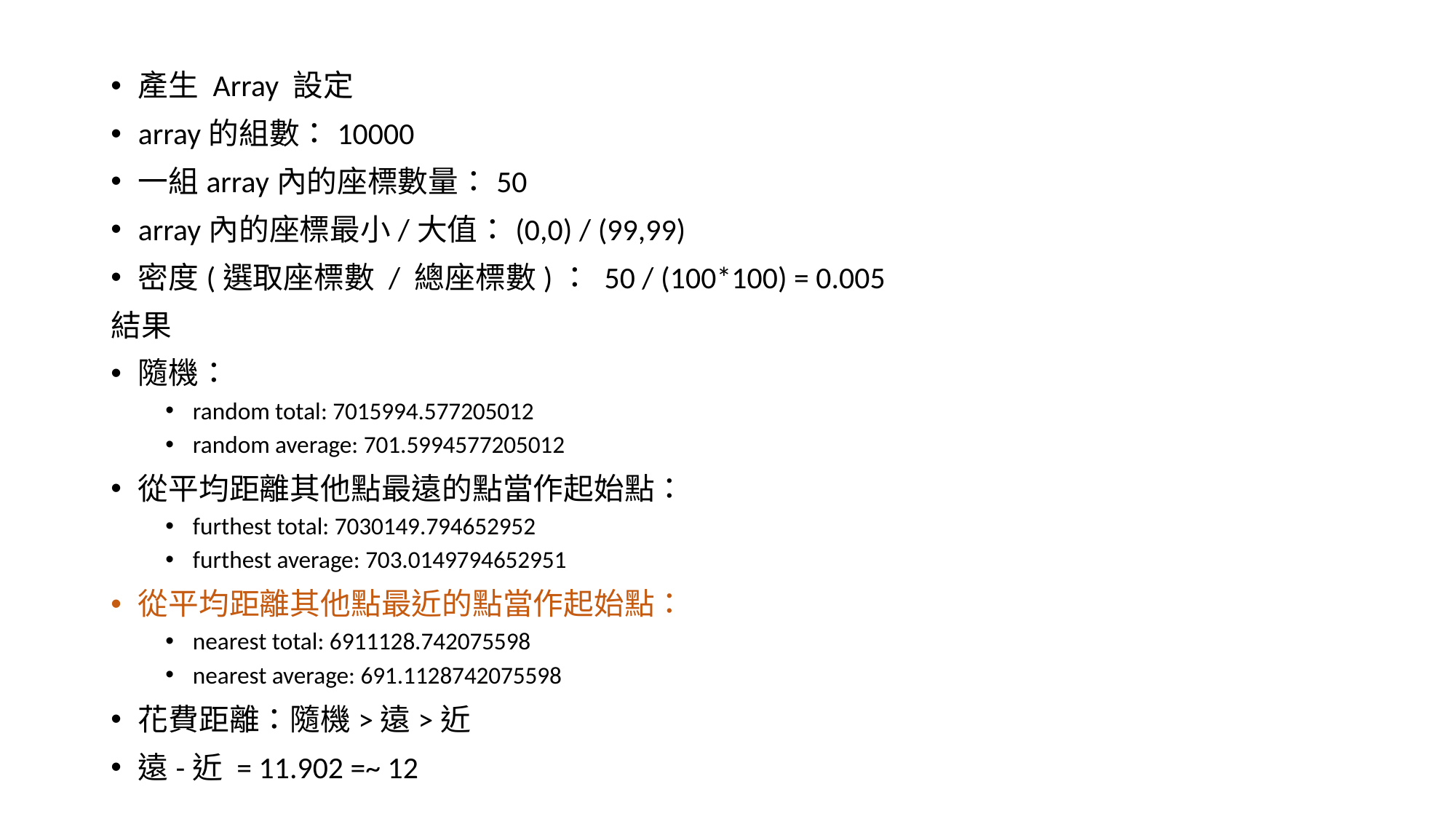

產生 Array 設定
array的組數：10000
一組array內的座標數量：50
array內的座標最小/大值：(0,0) / (99,99)
密度(選取座標數 / 總座標數)： 50 / (100*100) = 0.005
結果
隨機：
random total: 7015994.577205012
random average: 701.5994577205012
從平均距離其他點最遠的點當作起始點：
furthest total: 7030149.794652952
furthest average: 703.0149794652951
從平均距離其他點最近的點當作起始點：
nearest total: 6911128.742075598
nearest average: 691.1128742075598
花費距離：隨機>遠>近
遠-近 = 11.902 =~ 12